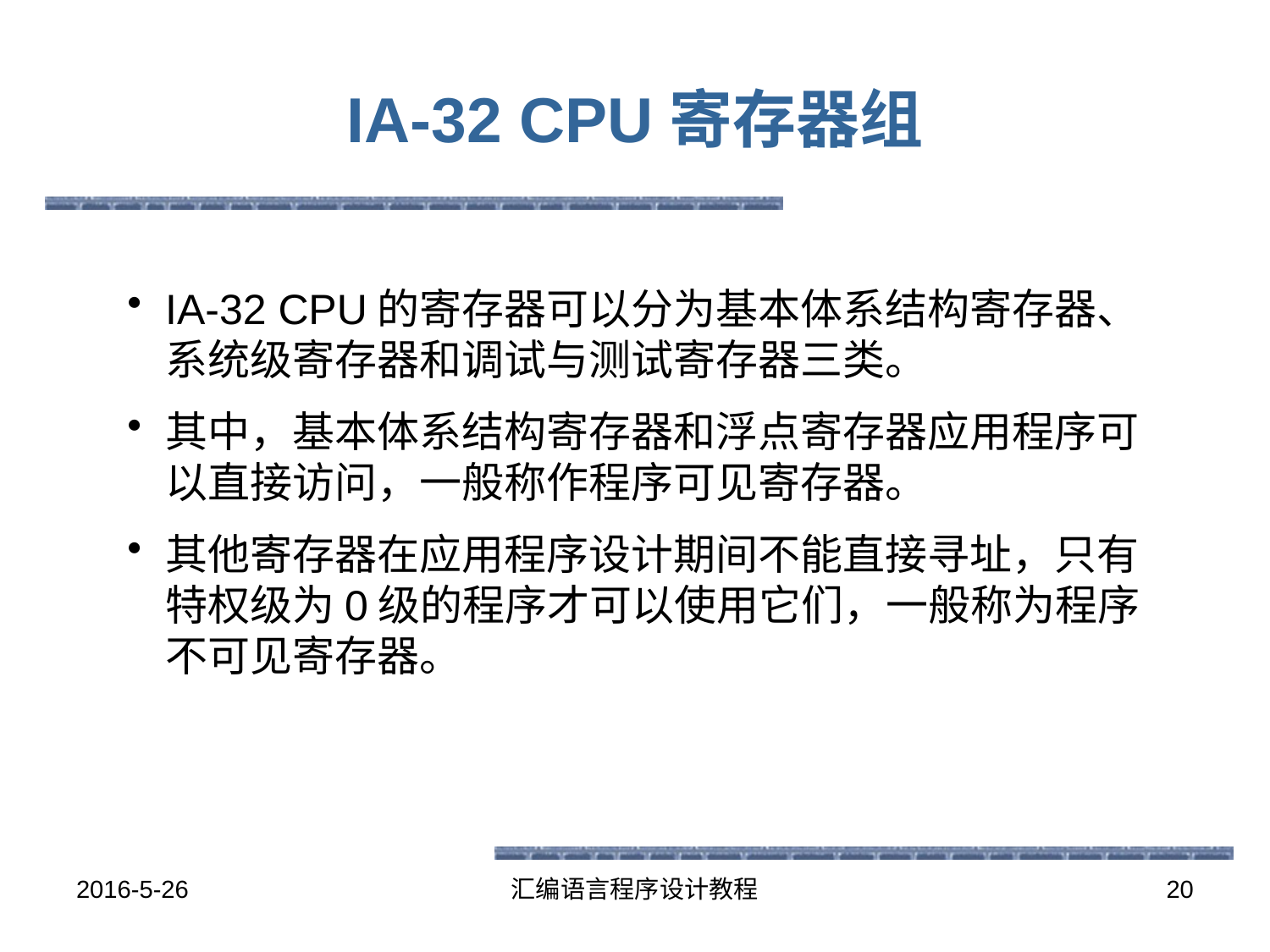

# IA-32 CPU寄存器组
IA-32 CPU的寄存器可以分为基本体系结构寄存器、系统级寄存器和调试与测试寄存器三类。
其中，基本体系结构寄存器和浮点寄存器应用程序可以直接访问，一般称作程序可见寄存器。
其他寄存器在应用程序设计期间不能直接寻址，只有特权级为0级的程序才可以使用它们，一般称为程序不可见寄存器。
2016-5-26
汇编语言程序设计教程
20